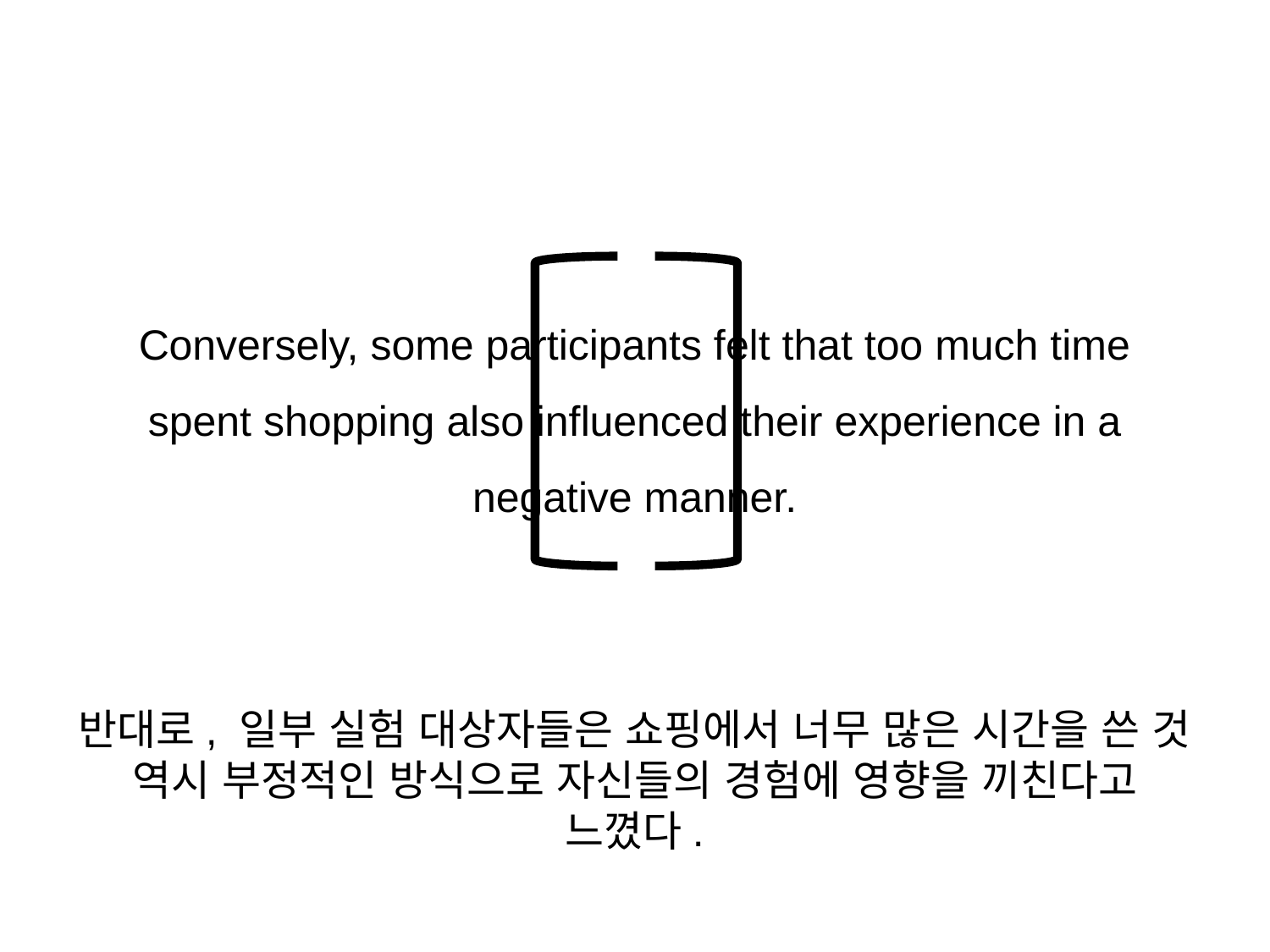

Conversely, some participants felt that too much time spent shopping also influenced their experience in a negative manner.
반대로, 일부 실험 대상자들은 쇼핑에서 너무 많은 시간을 쓴 것 역시 부정적인 방식으로 자신들의 경험에 영향을 끼친다고 느꼈다.